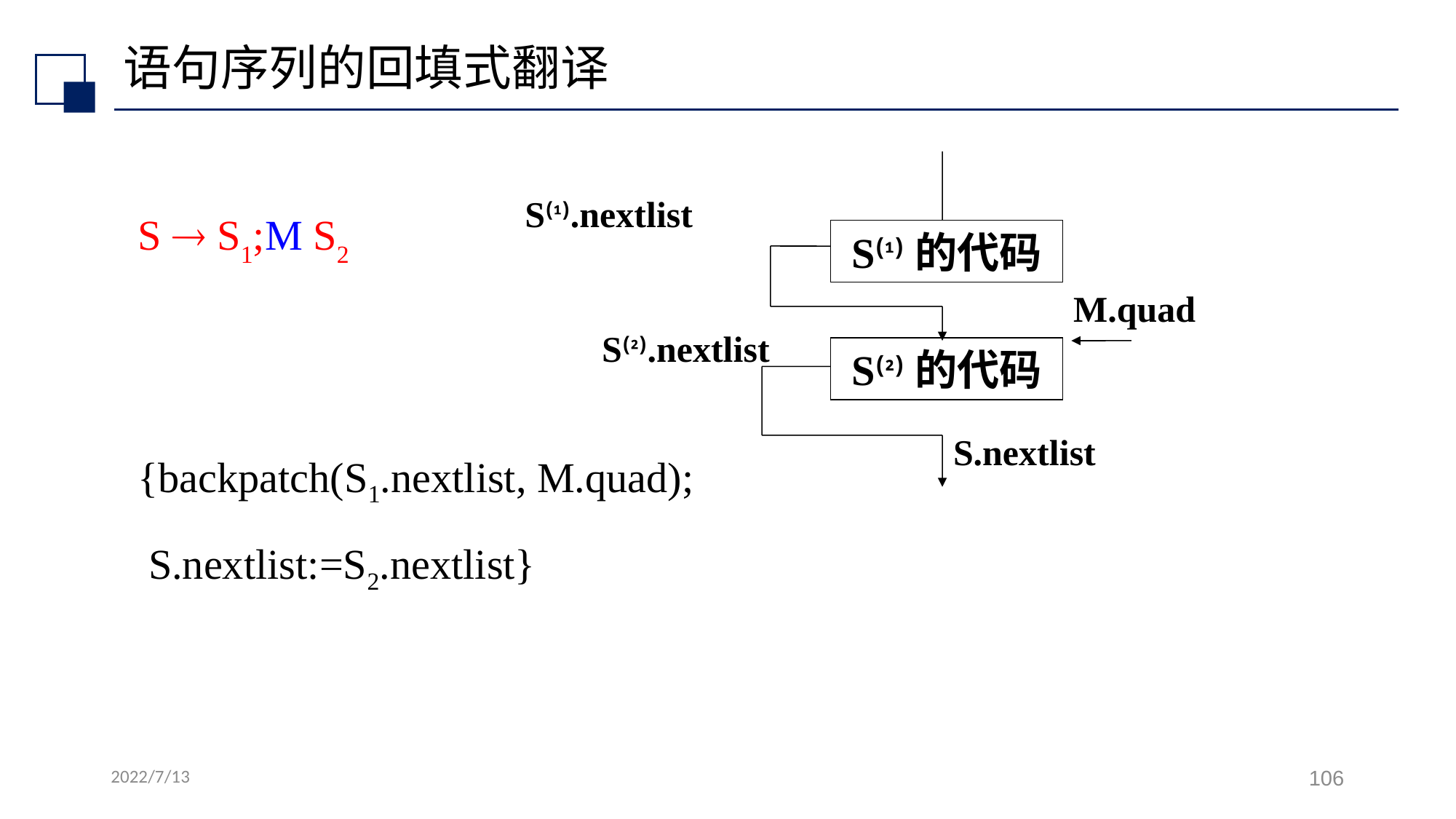

# 语句序列的回填式翻译

S → S1;M S2

{backpatch(S1.nextlist, M.quad);
 S.nextlist:=S2.nextlist}
S⑴.nextlist
S⑴的代码

M.quad

S⑵.nextlist
S⑵的代码

S.nextlist

2022/7/13
106